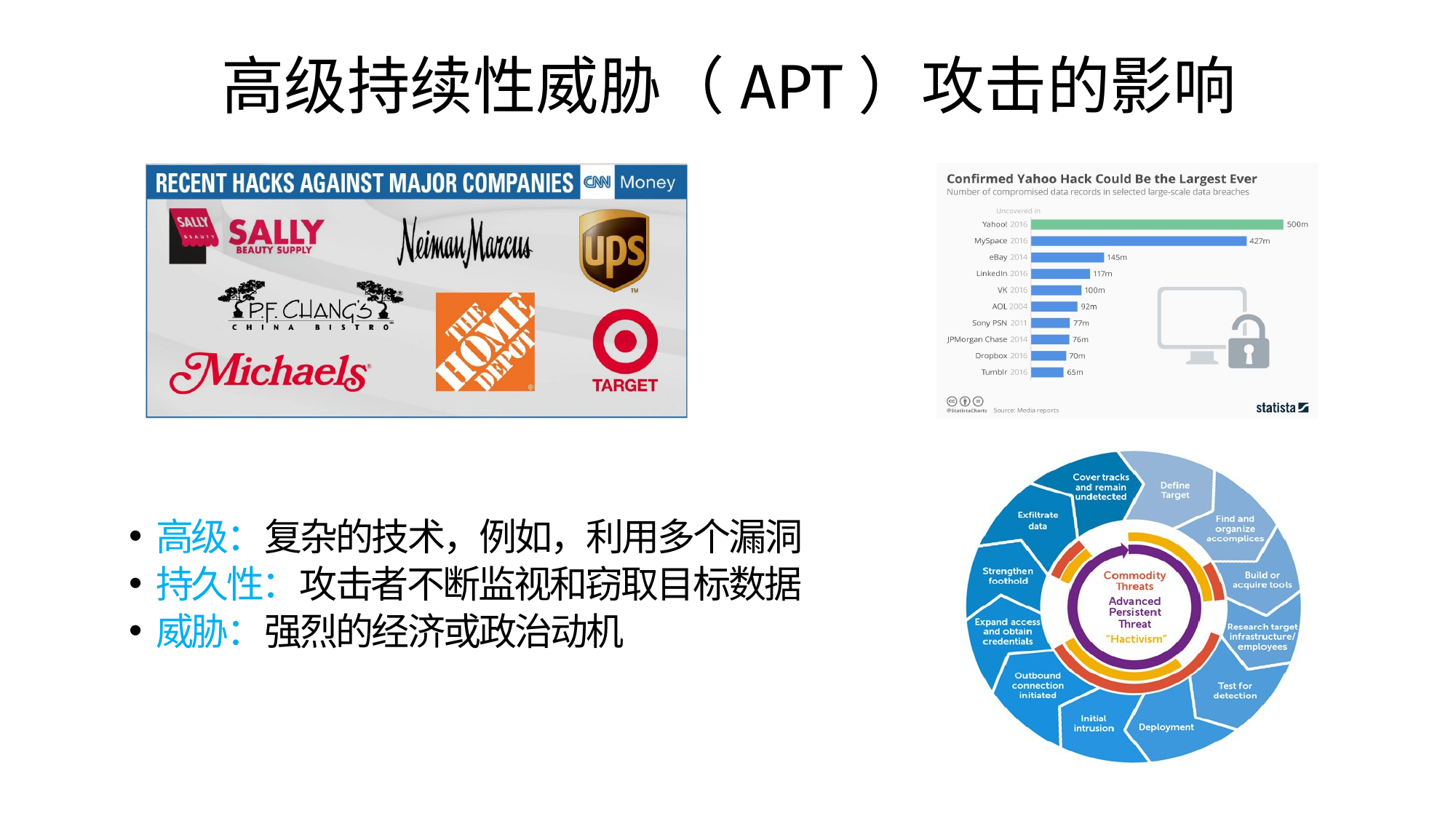

# 高级持续性威胁（APT）攻击的影响

高级：复杂的技术，例如，利用多个漏洞
持久性：攻击者不断监视和窃取目标数据
威胁：强烈的经济或政治动机